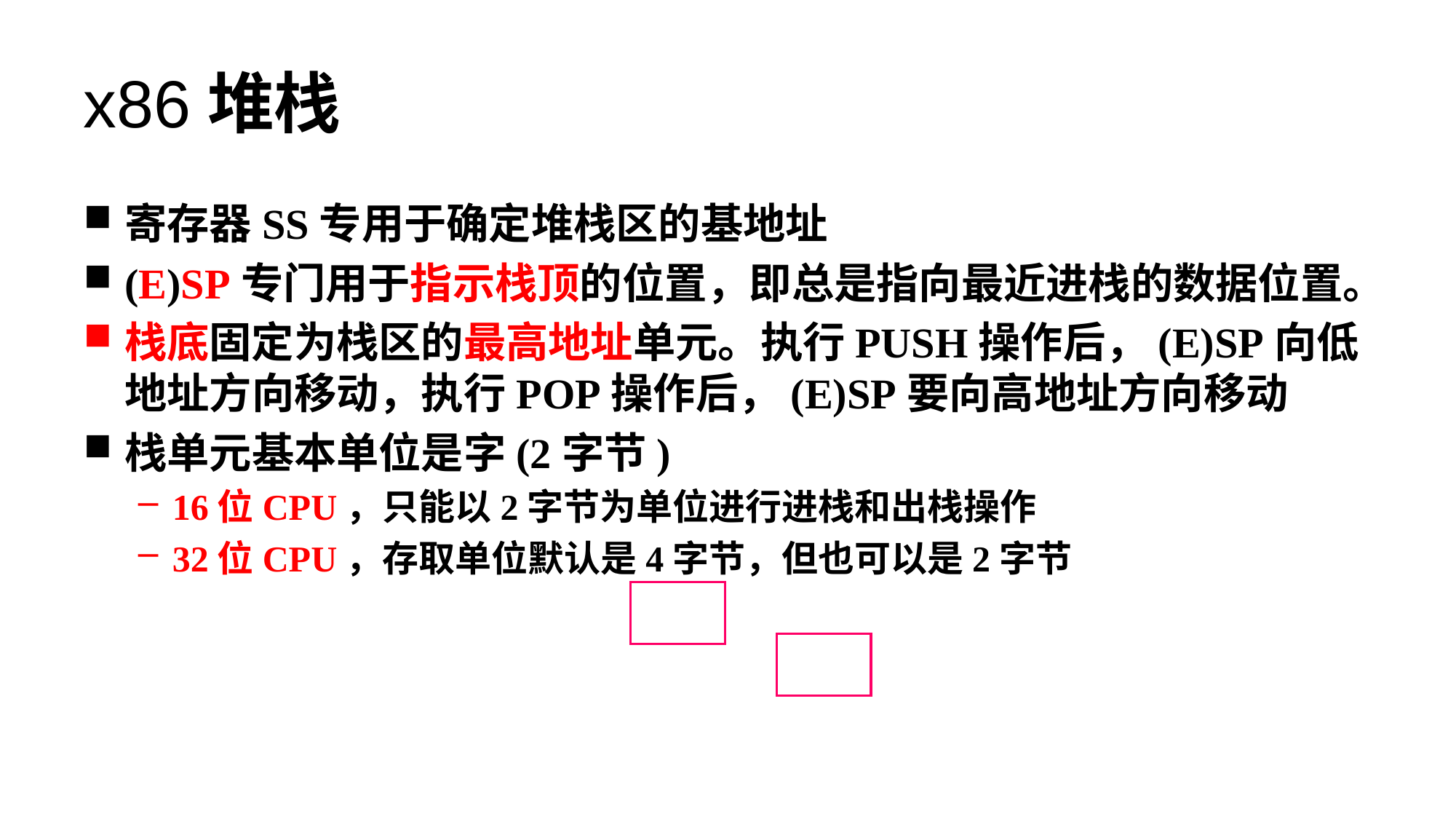

# x86堆栈
寄存器SS专用于确定堆栈区的基地址
(E)SP专门用于指示栈顶的位置，即总是指向最近进栈的数据位置。
栈底固定为栈区的最高地址单元。执行PUSH操作后，(E)SP向低地址方向移动，执行POP操作后，(E)SP要向高地址方向移动
栈单元基本单位是字(2字节)
16位CPU，只能以2字节为单位进行进栈和出栈操作
32位CPU，存取单位默认是4字节，但也可以是2字节